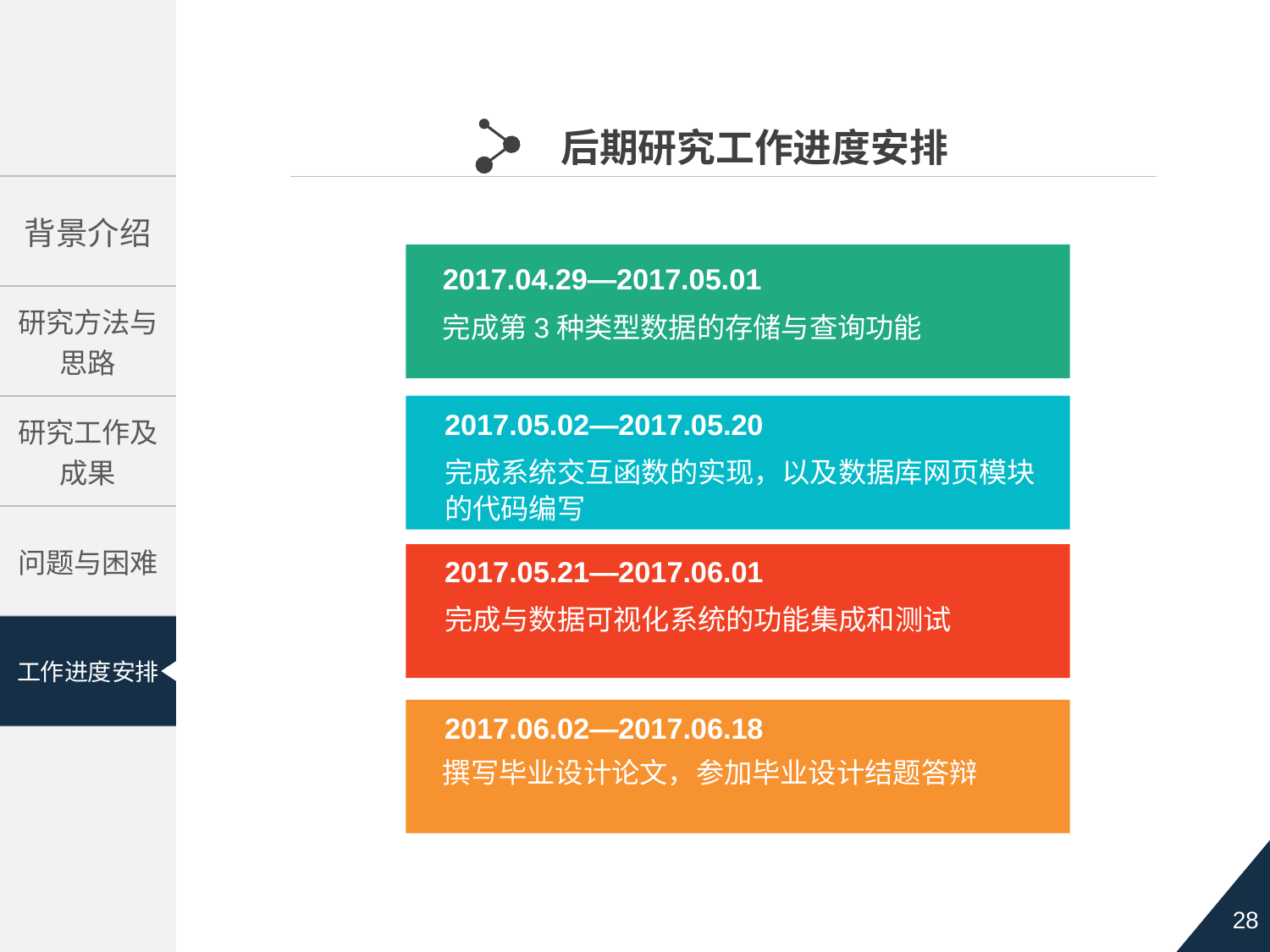

后期研究工作进度安排

2017.04.29—2017.05.01
完成第3种类型数据的存储与查询功能

2017.05.02—2017.05.20
完成系统交互函数的实现，以及数据库网页模块的代码编写

2017.05.21—2017.06.01
完成与数据可视化系统的功能集成和测试

2017.06.02—2017.06.18
2017.06.02—2017.06.18
撰写毕业设计论文，参加毕业设计结题答辩
撰写毕业设计论文，参加毕业设计结题答辩